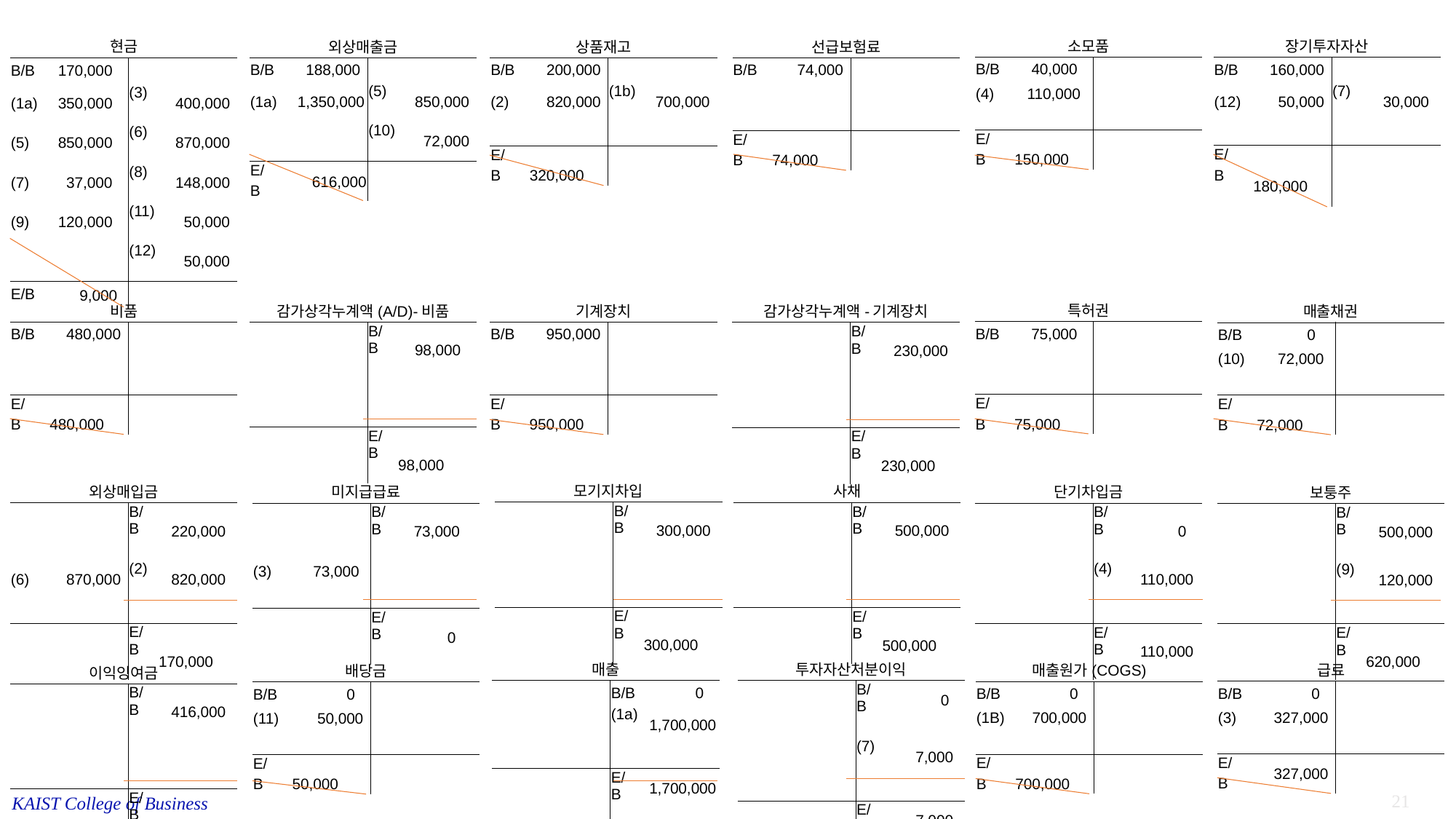

| 현금 |  |  |  |
| --- | --- | --- | --- |
| B/B | 170,000 |  |  |
| (1a) | 350,000 | (3) | 400,000 |
| (5) | 850,000 | (6) | 870,000 |
| (7) | 37,000 | (8) | 148,000 |
| (9) | 120,000 | (11) | 50,000 |
|  |  | (12) | 50,000 |
| E/B | 9,000 |  |  |
| 소모품 |  |  |  |
| --- | --- | --- | --- |
| B/B | 40,000 |  |  |
| (4) | 110,000 |  |  |
|  |  |  |  |
| E/B | 150,000 |  |  |
| 장기투자자산 |  |  |  |
| --- | --- | --- | --- |
| B/B | 160,000 |  |  |
| (12) | 50,000 | (7) | 30,000 |
|  |  |  |  |
| E/B | 180,000 |  |  |
| 외상매출금 |  |  |  |
| --- | --- | --- | --- |
| B/B | 188,000 |  |  |
| (1a) | 1,350,000 | (5) | 850,000 |
|  |  | (10) | 72,000 |
| E/B | 616,000 |  |  |
| 상품재고 |  |  |  |
| --- | --- | --- | --- |
| B/B | 200,000 |  |  |
| (2) | 820,000 | (1b) | 700,000 |
|  |  |  |  |
| E/B | 320,000 |  |  |
| 선급보험료 |  |  |  |
| --- | --- | --- | --- |
| B/B | 74,000 |  |  |
|  |  |  |  |
|  |  |  |  |
| E/B | 74,000 |  |  |
| 특허권 |  |  |  |
| --- | --- | --- | --- |
| B/B | 75,000 |  |  |
|  |  |  |  |
|  |  |  |  |
| E/B | 75,000 |  |  |
| 비품 |  |  |  |
| --- | --- | --- | --- |
| B/B | 480,000 |  |  |
|  |  |  |  |
|  |  |  |  |
| E/B | 480,000 |  |  |
| 감가상각누계액(A/D)-비품 |  |  |  |
| --- | --- | --- | --- |
|  |  | B/B | 98,000 |
|  |  |  |  |
|  |  |  |  |
|  |  | E/B | 98,000 |
| 기계장치 |  |  |  |
| --- | --- | --- | --- |
| B/B | 950,000 |  |  |
|  |  |  |  |
|  |  |  |  |
| E/B | 950,000 |  |  |
| 감가상각누계액-기계장치 |  |  |  |
| --- | --- | --- | --- |
|  |  | B/B | 230,000 |
|  |  |  |  |
|  |  |  |  |
|  |  | E/B | 230,000 |
| 매출채권 |  |  |  |
| --- | --- | --- | --- |
| B/B | 0 |  |  |
| (10) | 72,000 |  |  |
|  |  |  |  |
| E/B | 72,000 |  |  |
| 모기지차입 |  |  |  |
| --- | --- | --- | --- |
|  |  | B/B | 300,000 |
|  |  |  |  |
|  |  |  |  |
|  |  | E/B | 300,000 |
| 사채 |  |  |  |
| --- | --- | --- | --- |
|  |  | B/B | 500,000 |
|  |  |  |  |
|  |  |  |  |
|  |  | E/B | 500,000 |
| 외상매입금 |  |  |  |
| --- | --- | --- | --- |
|  |  | B/B | 220,000 |
| (6) | 870,000 | (2) | 820,000 |
|  |  |  |  |
|  |  | E/B | 170,000 |
| 미지급급료 |  |  |  |
| --- | --- | --- | --- |
|  |  | B/B | 73,000 |
| (3) | 73,000 |  |  |
|  |  |  |  |
|  |  | E/B | 0 |
| 단기차입금 |  |  |  |
| --- | --- | --- | --- |
|  |  | B/B | 0 |
|  |  | (4) | 110,000 |
|  |  |  |  |
|  |  | E/B | 110,000 |
| 보퉁주 |  |  |  |
| --- | --- | --- | --- |
|  |  | B/B | 500,000 |
|  |  | (9) | 120,000 |
|  |  |  |  |
|  |  | E/B | 620,000 |
| 매출 |  |  |  |
| --- | --- | --- | --- |
|  |  | B/B | 0 |
|  |  | (1a) | 1,700,000 |
|  |  |  |  |
|  |  | E/B | 1,700,000 |
| 투자자산처분이익 |  |  |  |
| --- | --- | --- | --- |
|  |  | B/B | 0 |
|  |  | (7) | 7,000 |
|  |  |  |  |
|  |  | E/B | 7,000 |
| 급료 |  |  |  |
| --- | --- | --- | --- |
| B/B | 0 |  |  |
| (3) | 327,000 |  |  |
|  |  |  |  |
| E/B | 327,000 |  |  |
| 매출원가(COGS) |  |  |  |
| --- | --- | --- | --- |
| B/B | 0 |  |  |
| (1B) | 700,000 |  |  |
|  |  |  |  |
| E/B | 700,000 |  |  |
| 배당금 |  |  |  |
| --- | --- | --- | --- |
| B/B | 0 |  |  |
| (11) | 50,000 |  |  |
|  |  |  |  |
| E/B | 50,000 |  |  |
| 이익잉여금 |  |  |  |
| --- | --- | --- | --- |
|  |  | B/B | 416,000 |
|  |  |  |  |
|  |  |  |  |
|  |  | E/B | 416,000 |